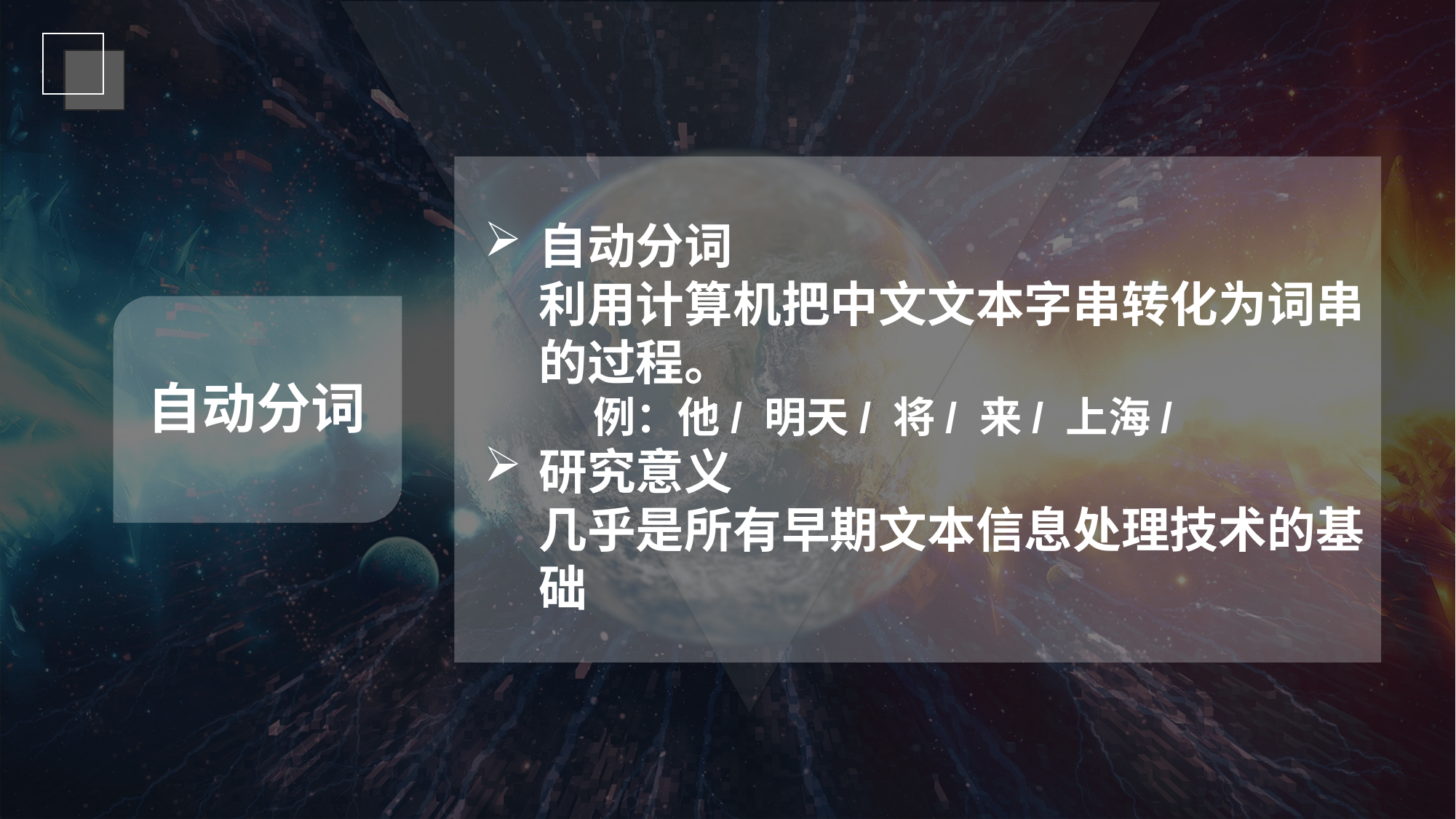

自动分词
利用计算机把中文文本字串转化为词串的过程。
例：他/ 明天/ 将/ 来/ 上海/
研究意义
几乎是所有早期文本信息处理技术的基础

自动分词